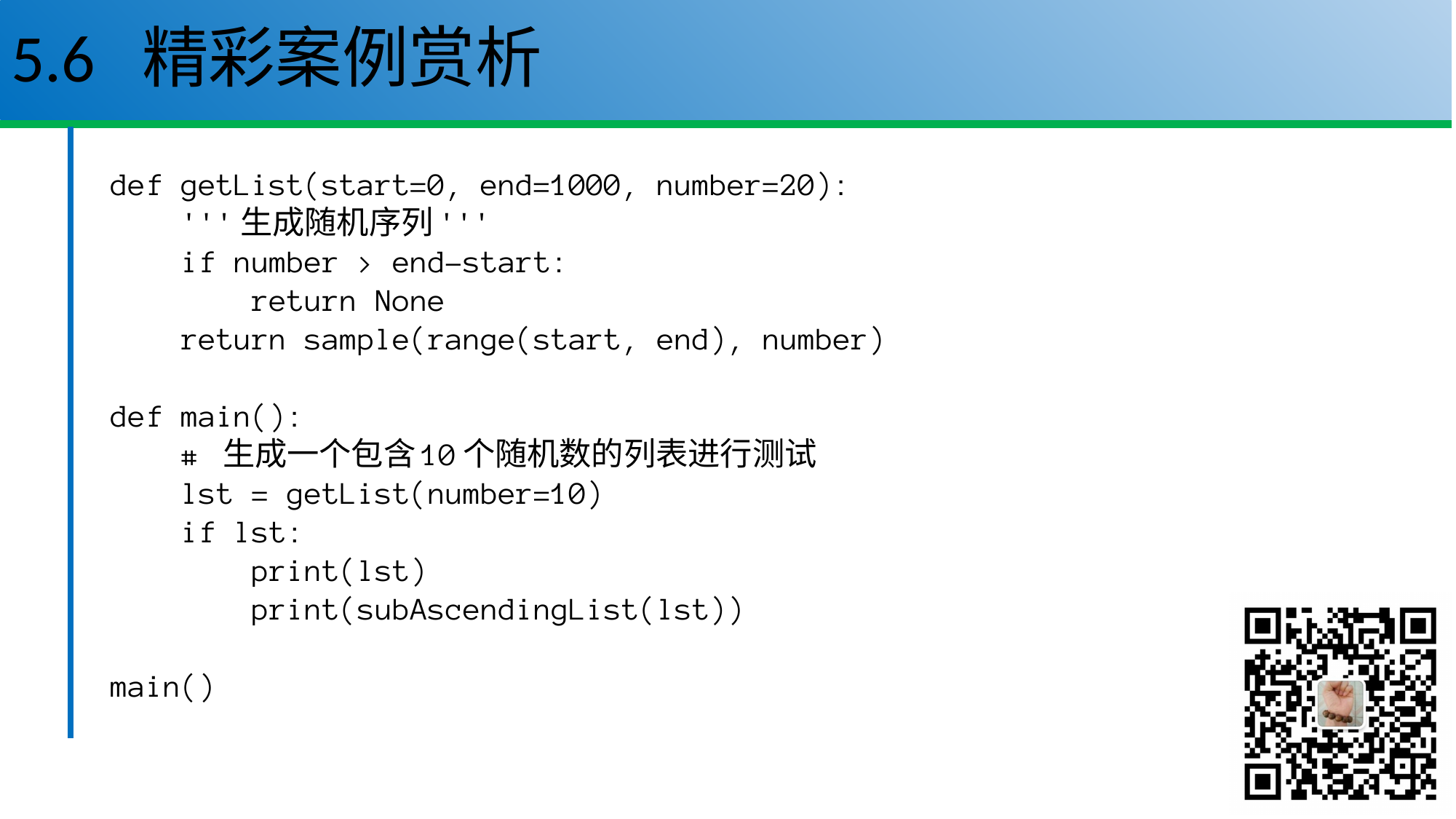

# 5.6  精彩案例赏析
def getList(start=0, end=1000, number=20):
    '''生成随机序列'''
    if number > end-start:
        return None
    return sample(range(start, end), number)

def main():
    # 生成一个包含10个随机数的列表进行测试
    lst = getList(number=10)
    if lst:
        print(lst)
        print(subAscendingList(lst))

main()
53